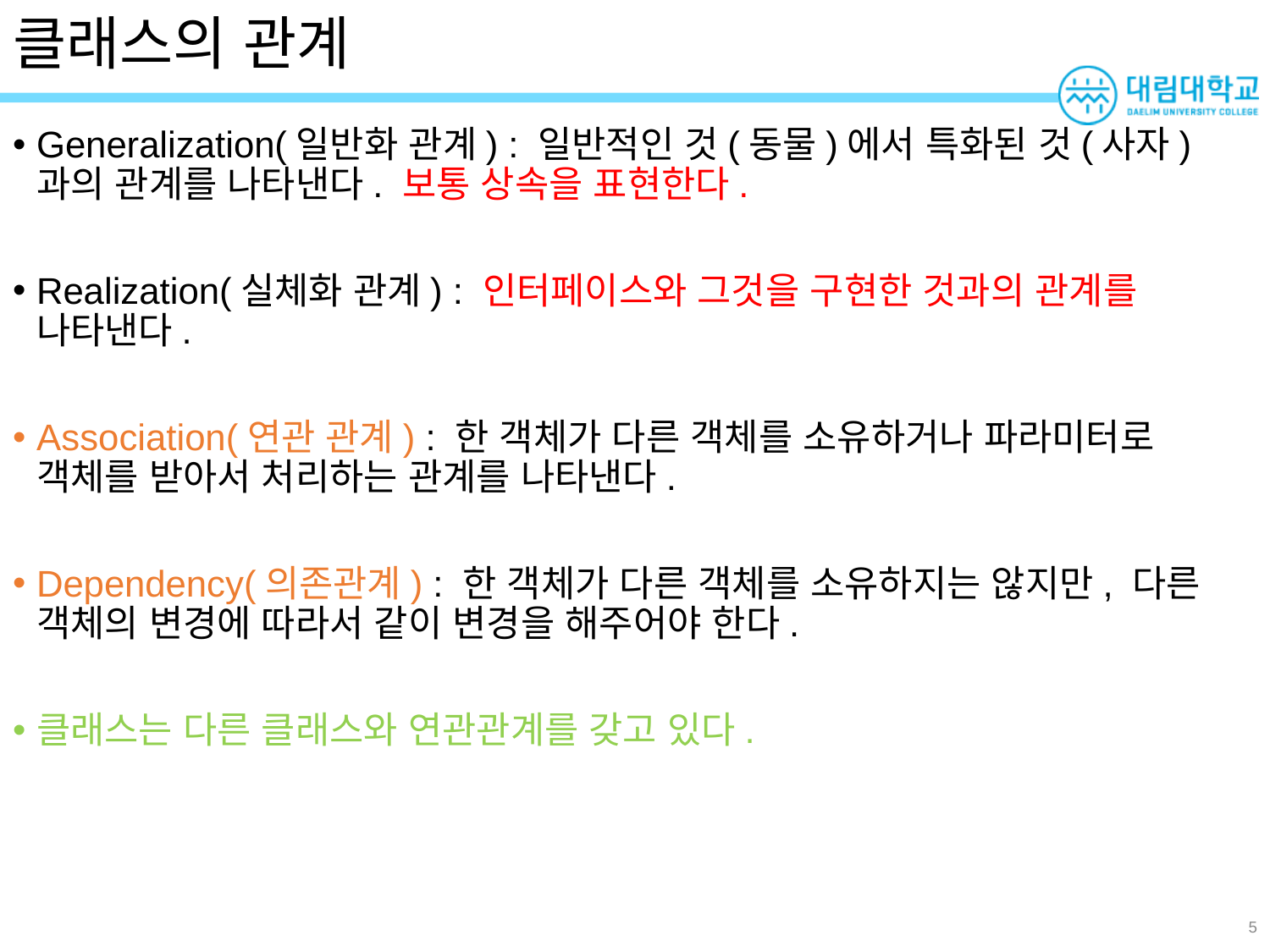

# 클래스의 관계
Generalization(일반화 관계) : 일반적인 것(동물)에서 특화된 것(사자)과의 관계를 나타낸다. 보통 상속을 표현한다.

Realization(실체화 관계) : 인터페이스와 그것을 구현한 것과의 관계를 나타낸다.

Association(연관 관계) : 한 객체가 다른 객체를 소유하거나 파라미터로 객체를 받아서 처리하는 관계를 나타낸다.

Dependency(의존관계) : 한 객체가 다른 객체를 소유하지는 않지만, 다른 객체의 변경에 따라서 같이 변경을 해주어야 한다.

클래스는 다른 클래스와 연관관계를 갖고 있다.
5